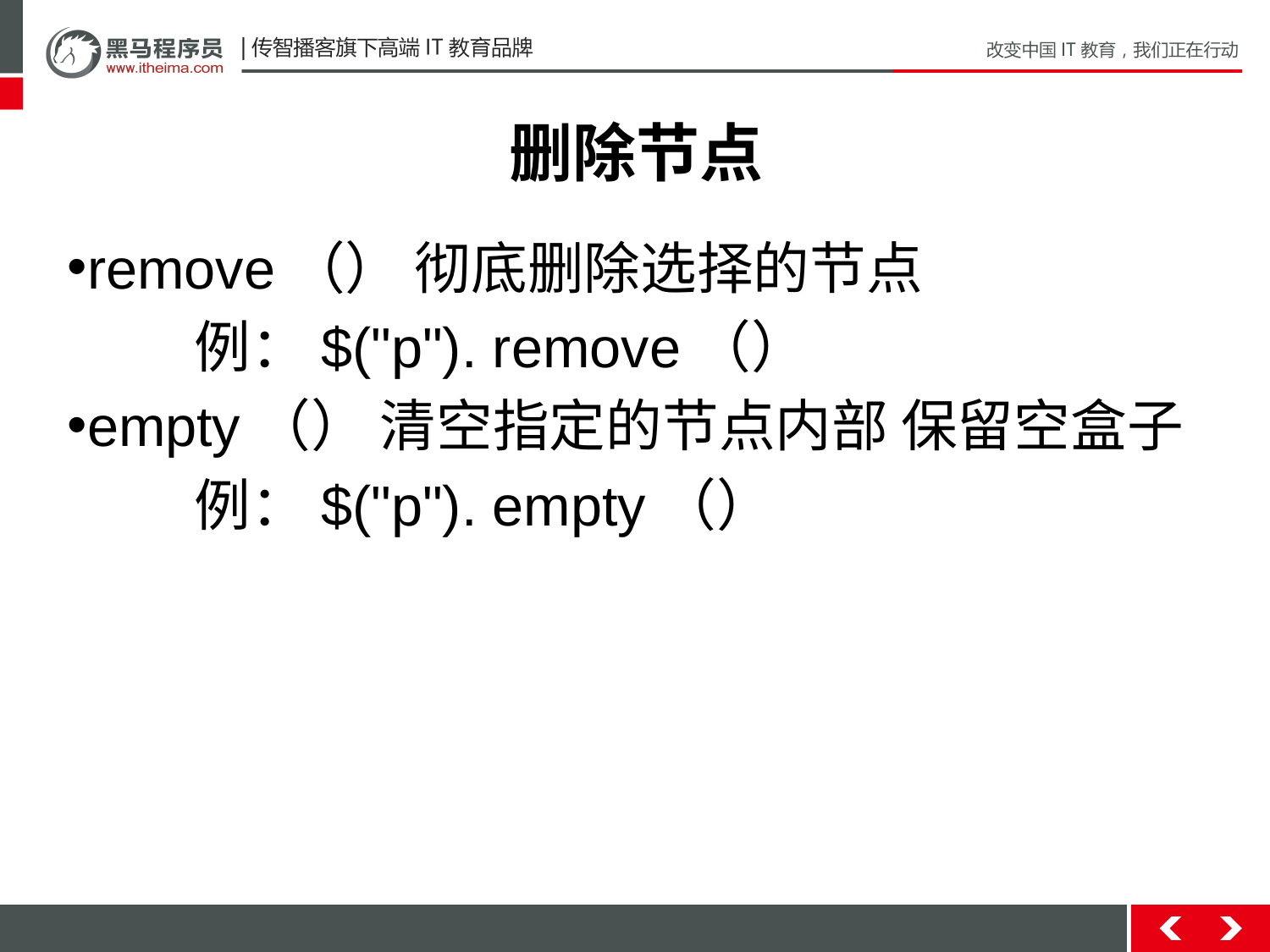

# 删除节点
remove（） 彻底删除选择的节点
	例：$("p"). remove（）
empty（） 清空指定的节点内部 保留空盒子
	例：$("p"). empty（）